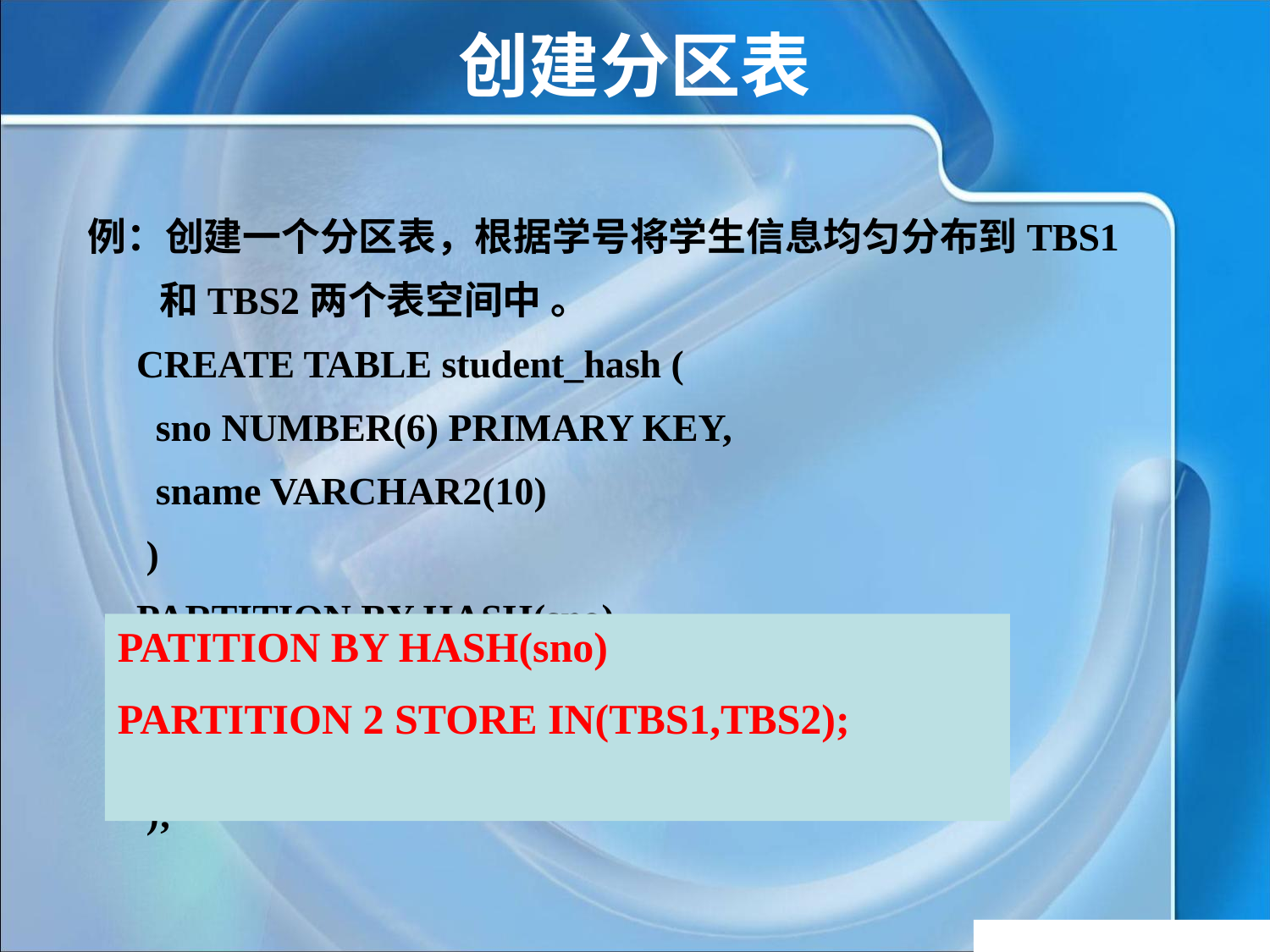

# 创建分区表
例：创建一个分区表，根据学号将学生信息均匀分布到TBS1
       和TBS2两个表空间中 。
     CREATE TABLE student_hash (
       sno NUMBER(6) PRIMARY KEY,
       sname VARCHAR2(10)
      )
     PARTITION BY HASH(sno)
     ( PARTITION p1 TABLESPACE  TBS1,
       PARTITION p2 TABLESPACE  TBS2
      );
PATITION BY HASH(sno)
PARTITION 2 STORE IN(TBS1,TBS2);

147